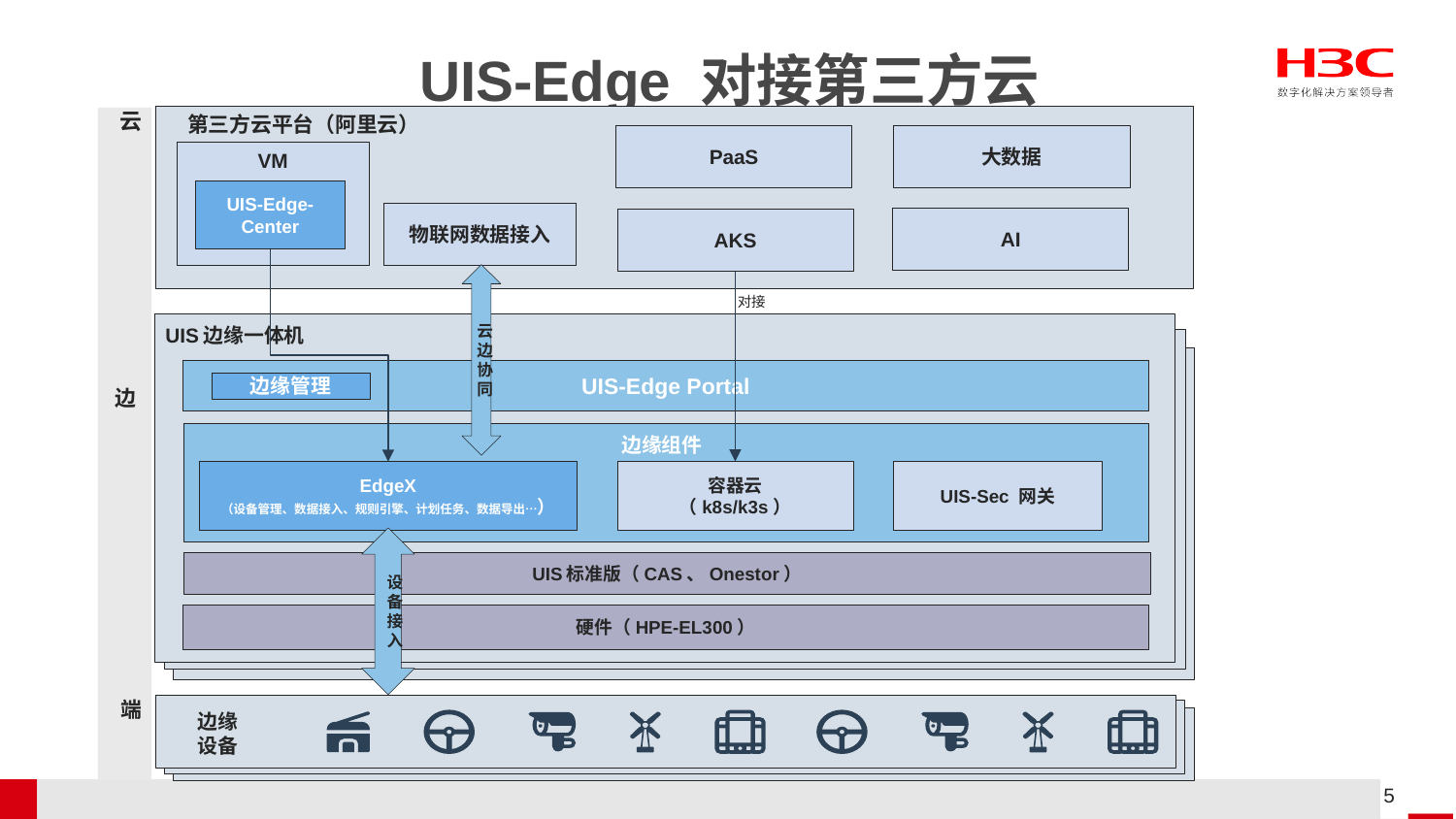

# UIS-Edge 对接第三方云
云
第三方云平台（阿里云）

PaaS
大数据
VM
UIS-Edge-Center
物联网数据接入
AI
AKS
云边协同
对接

UIS边缘一体机

UIS-Edge Portal
边缘管理
边

边缘组件
容器云
（k8s/k3s）
UIS-Sec 网关
EdgeX
（设备管理、数据接入、规则引擎、计划任务、数据导出…）
设备接入
UIS标准版（CAS、Onestor）
硬件（HPE-EL300）
端

边缘
设备